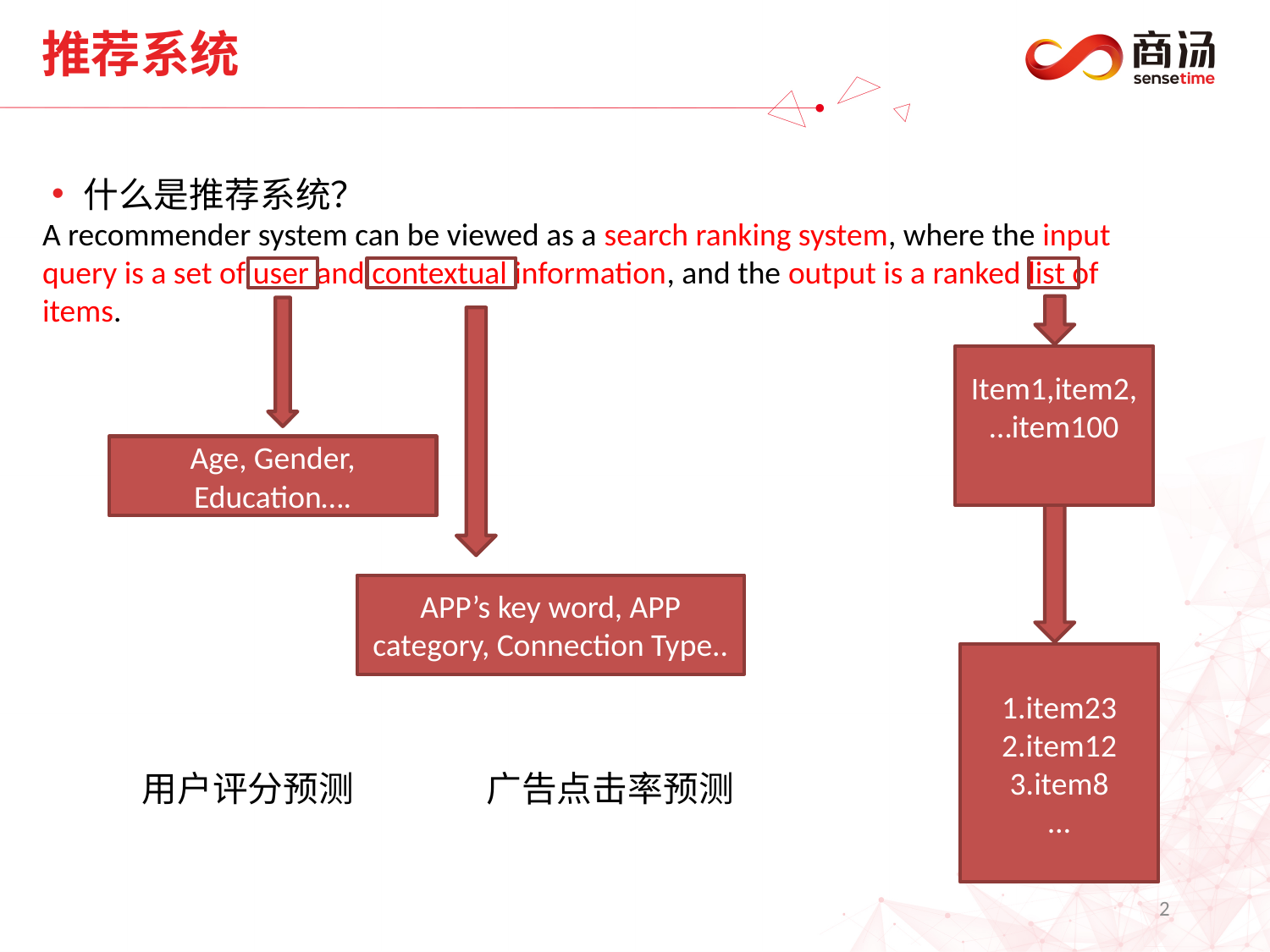

# 推荐系统
什么是推荐系统？
A recommender system can be viewed as a search ranking system, where the input query is a set of user and contextual information, and the output is a ranked list of items.

Item1,item2,…item100

Age, Gender, Education….

APP’s key word, APP category, Connection Type..
1.item23
2.item12
3.item8
…
广告点击率预测
用户评分预测
2